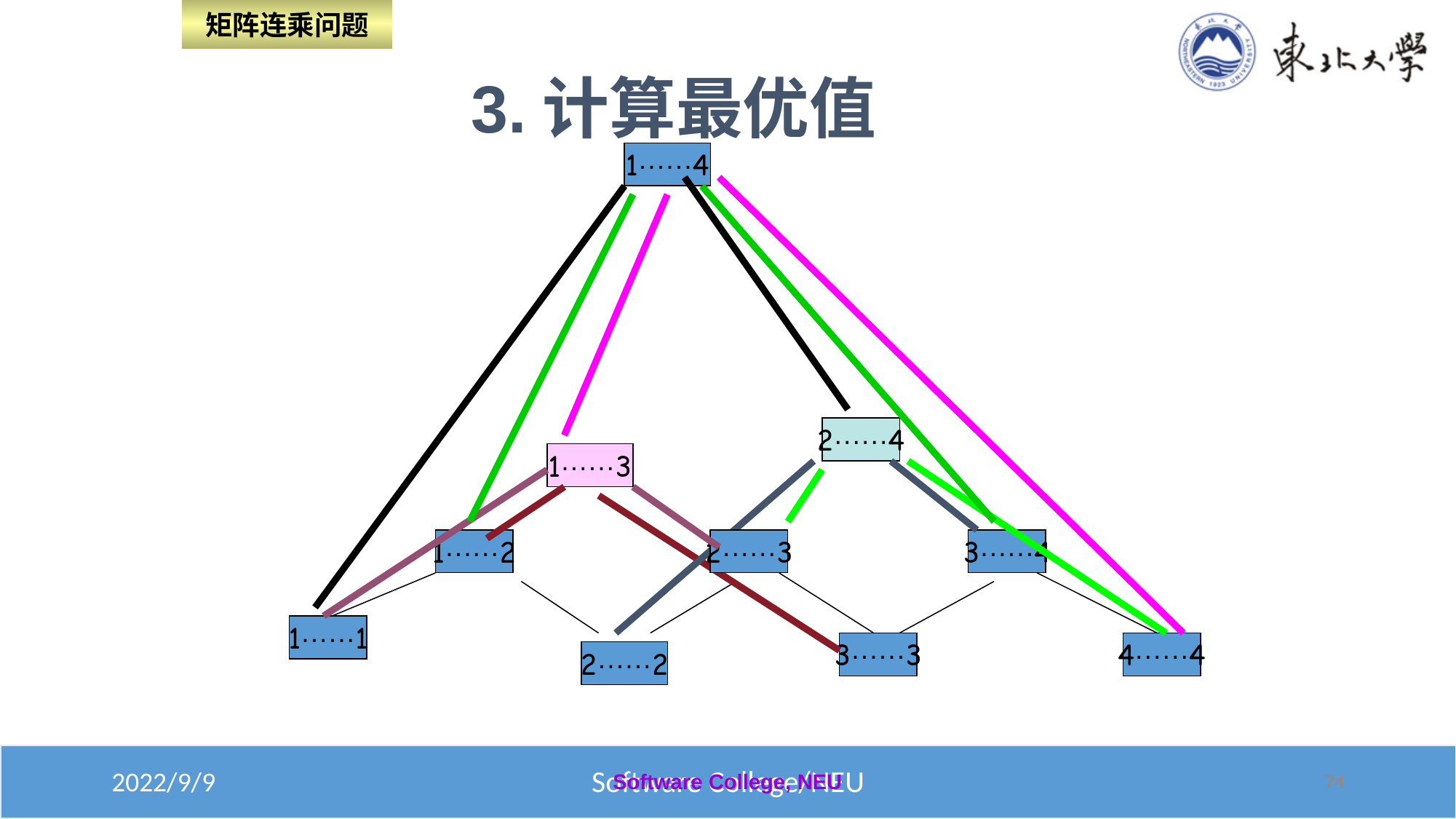

矩阵连乘问题
3.计算最优值
1······4

2······4
1······3

1······2
2······3
3······4

1······1
3······3
4······4
2······2
Software College, NEU
74